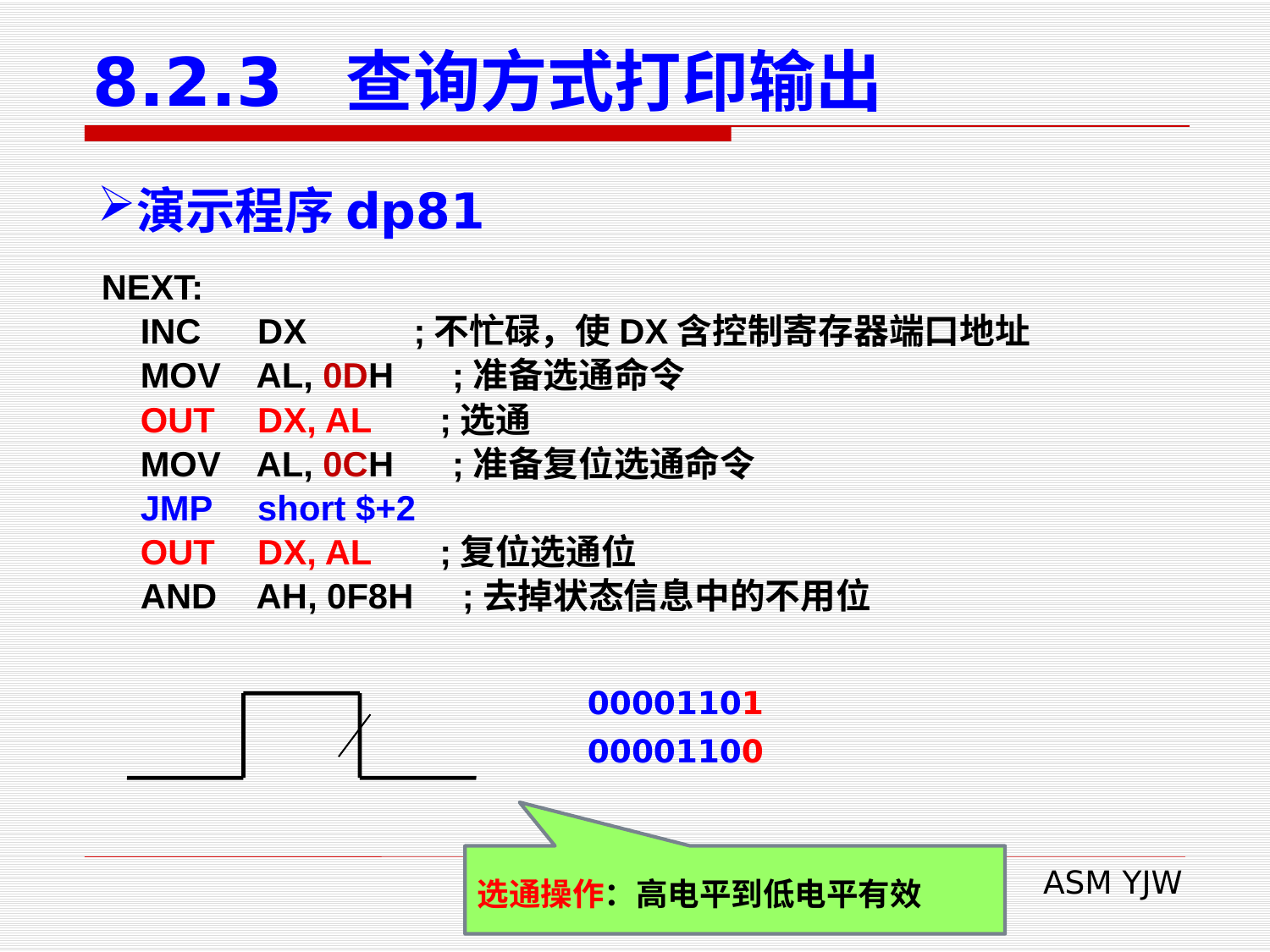

# 8.2.3  查询方式打印输出
演示程序dp81
NEXT:
    INC	   DX           ;不忙碌，使DX含控制寄存器端口地址
    MOV	   AL, 0DH      ;准备选通命令
    OUT	   DX, AL       ;选通
    MOV	   AL, 0CH      ;准备复位选通命令
    JMP	   short $+2
    OUT	   DX, AL       ;复位选通位
    AND	   AH, 0F8H     ;去掉状态信息中的不用位
00001101
00001100

选通操作：高电平到低电平有效